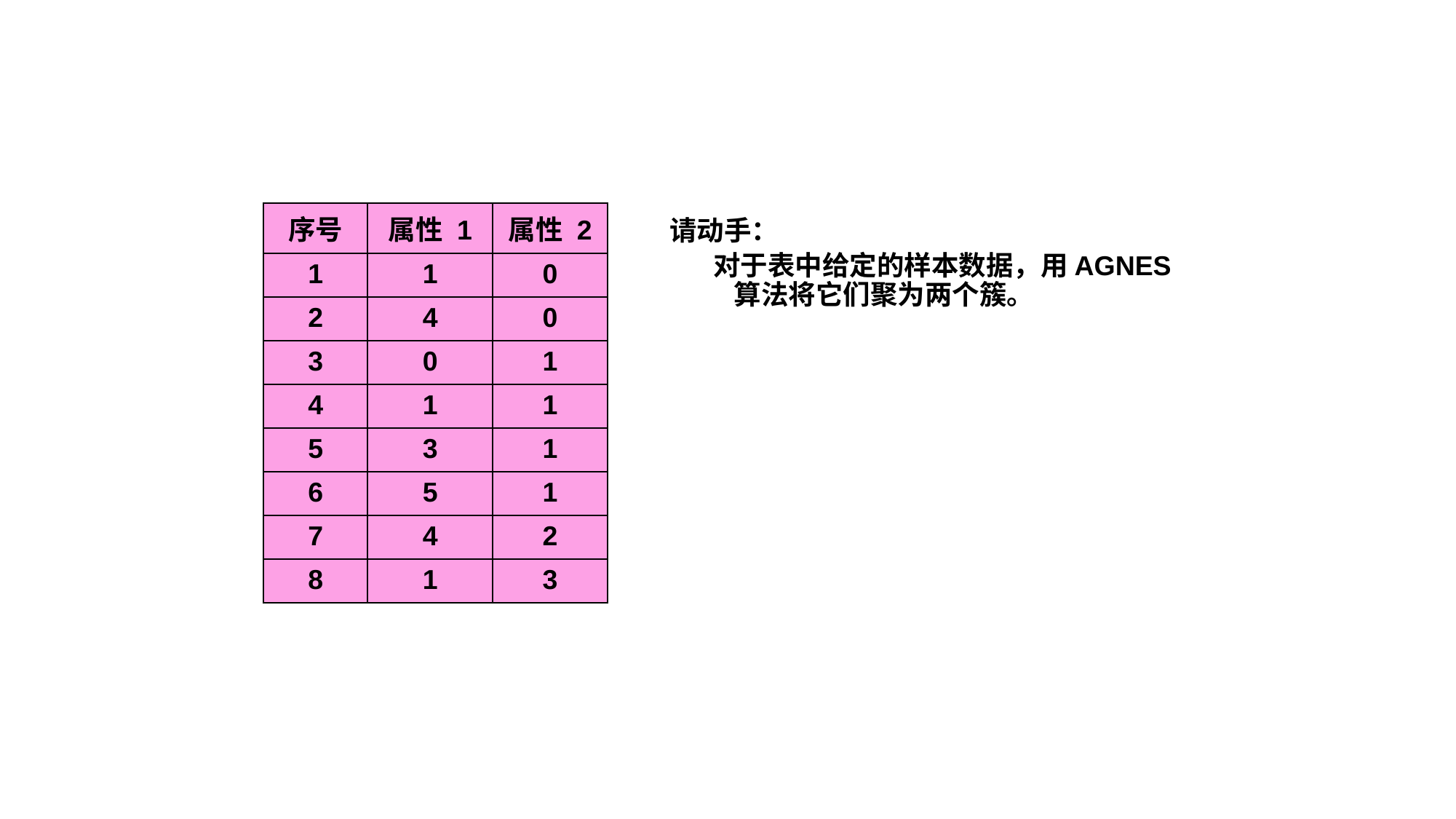

| 序号 | 属性 1 | 属性 2 |
| --- | --- | --- |
| 1 | 1 | 0 |
| 2 | 4 | 0 |
| 3 | 0 | 1 |
| 4 | 1 | 1 |
| 5 | 3 | 1 |
| 6 | 5 | 1 |
| 7 | 4 | 2 |
| 8 | 1 | 3 |
请动手：
      对于表中给定的样本数据，用AGNES算法将它们聚为两个簇。